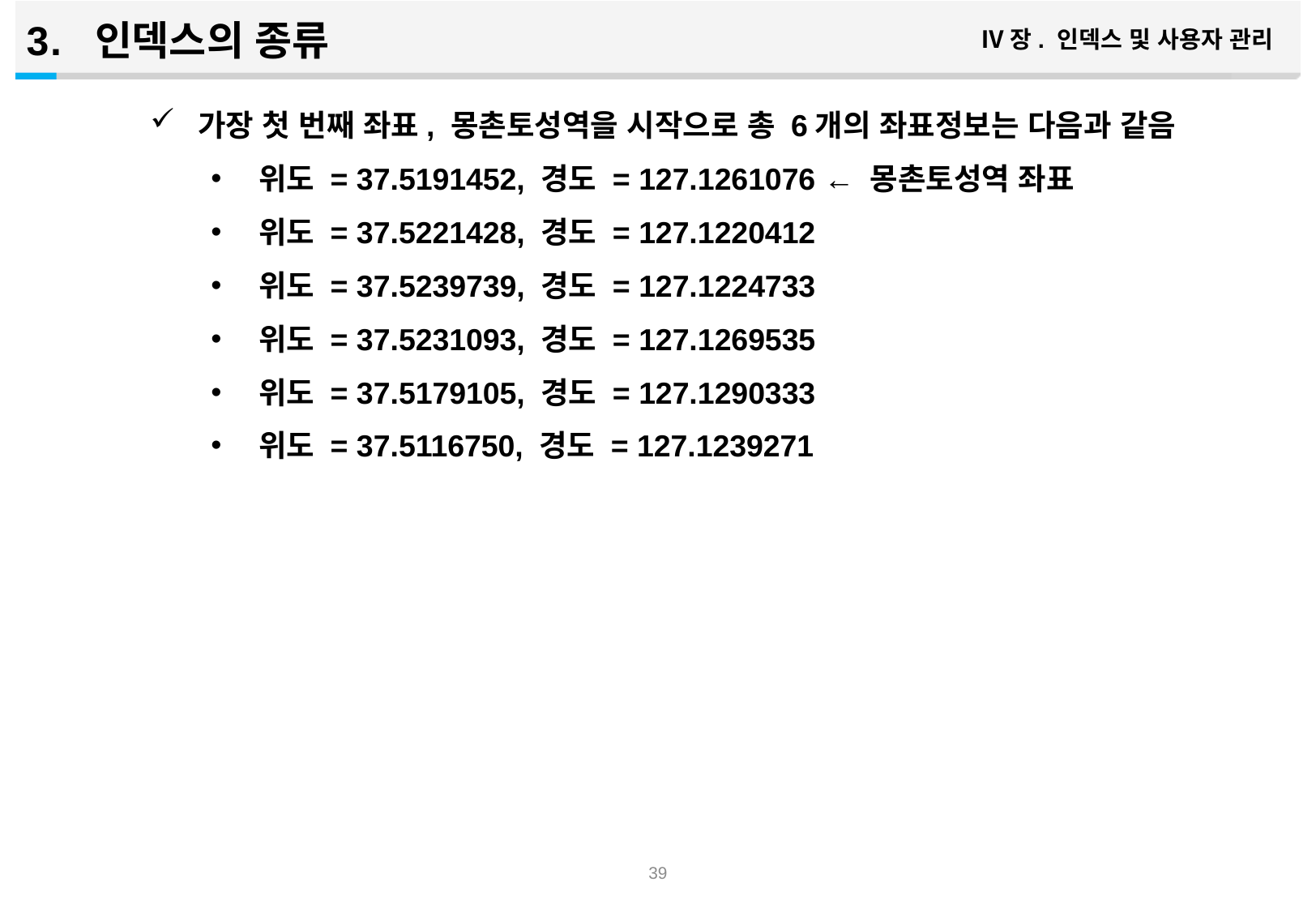

인덱스의 종류
Ⅳ장. 인덱스 및 사용자 관리
가장 첫 번째 좌표, 몽촌토성역을 시작으로 총 6개의 좌표정보는 다음과 같음
위도 = 37.5191452, 경도 = 127.1261076 ← 몽촌토성역 좌표
위도 = 37.5221428, 경도 = 127.1220412
위도 = 37.5239739, 경도 = 127.1224733
위도 = 37.5231093, 경도 = 127.1269535
위도 = 37.5179105, 경도 = 127.1290333
위도 = 37.5116750, 경도 = 127.1239271
39